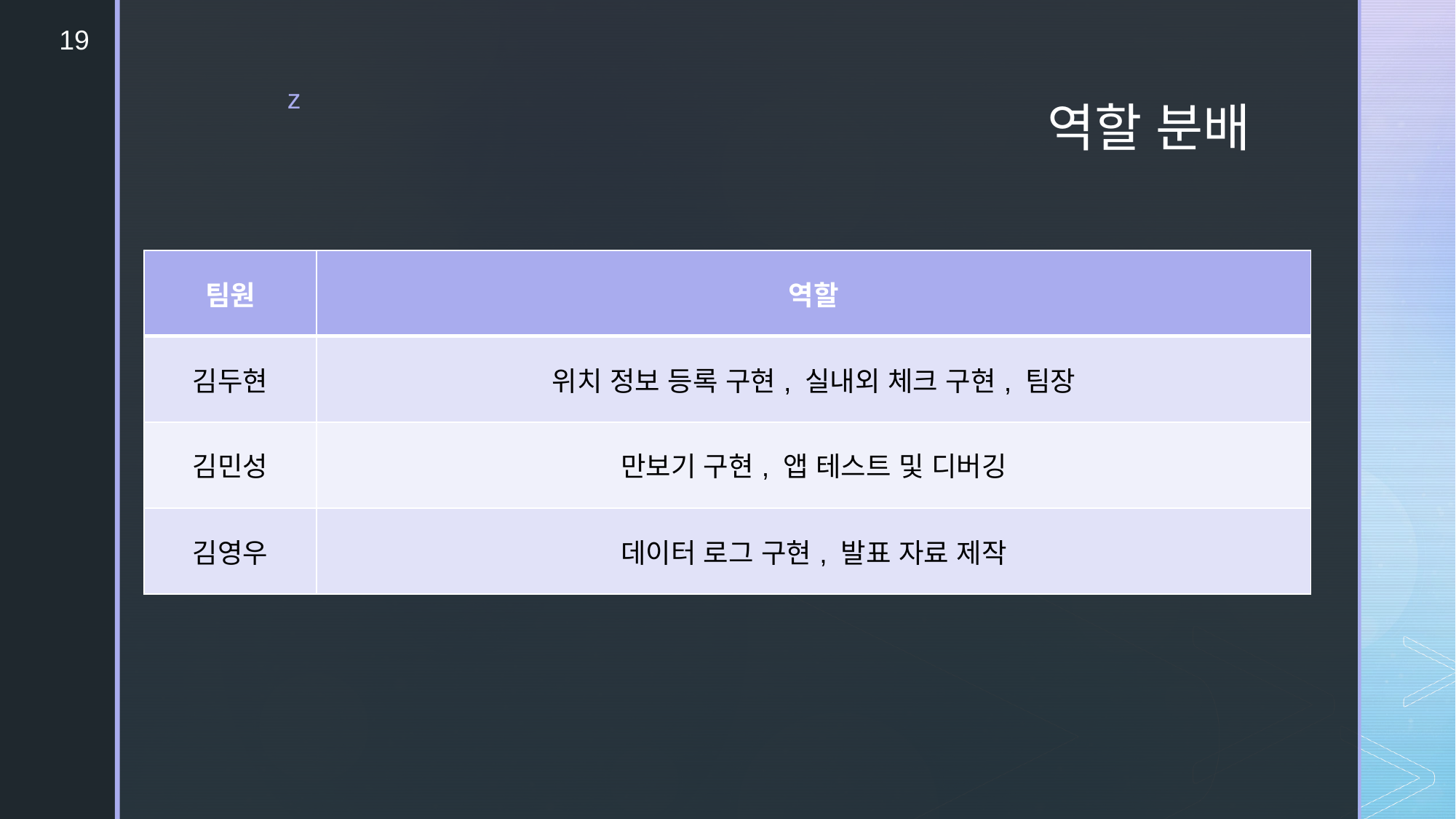

19
# 역할 분배
| 팀원 | 역할 |
| --- | --- |
| 김두현 | 위치 정보 등록 구현, 실내외 체크 구현, 팀장 |
| 김민성 | 만보기 구현, 앱 테스트 및 디버깅 |
| 김영우 | 데이터 로그 구현, 발표 자료 제작 |